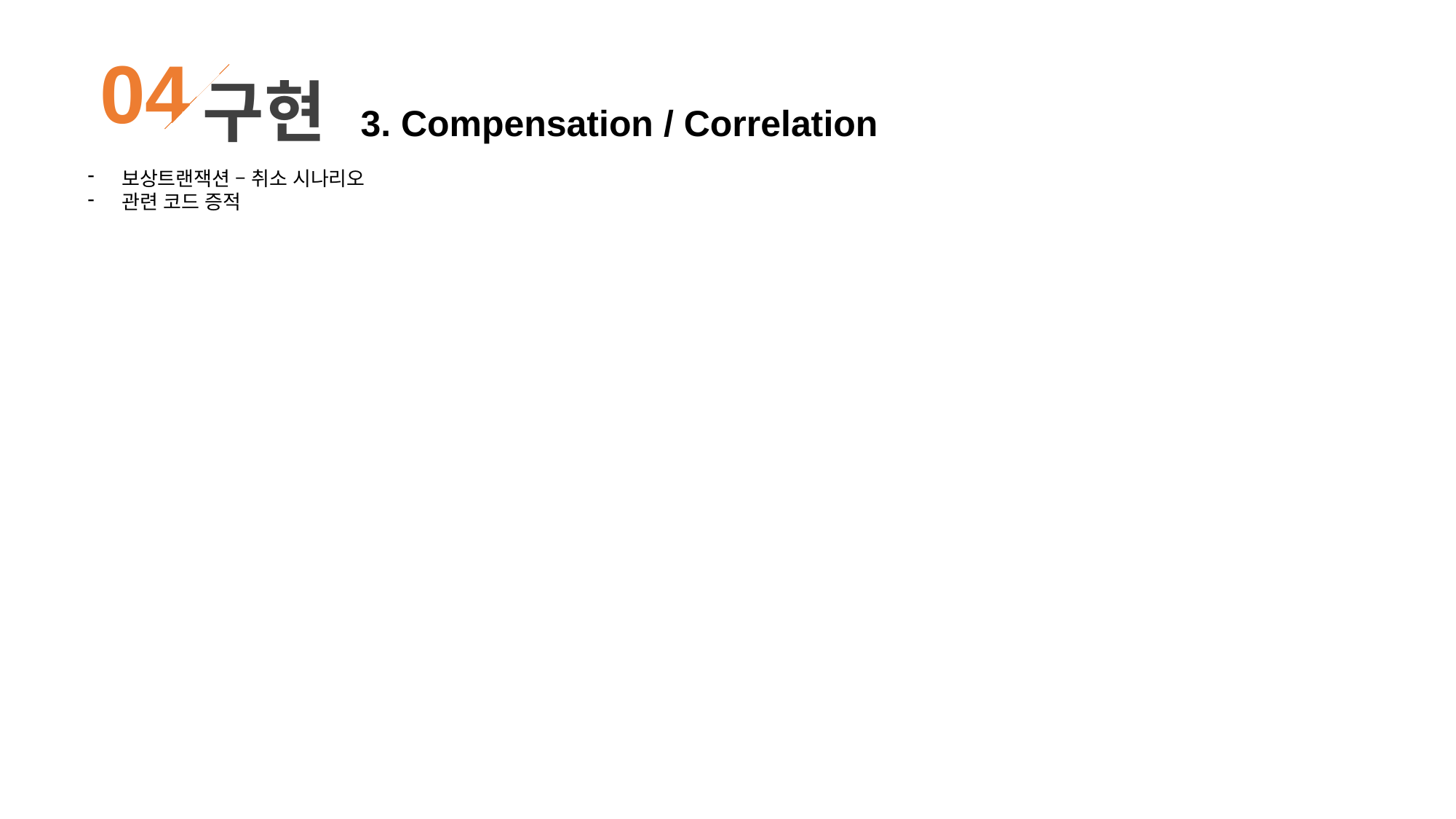

04

구현 3. Compensation / Correlation

보상트랜잭션 – 취소 시나리오
관련 코드 증적